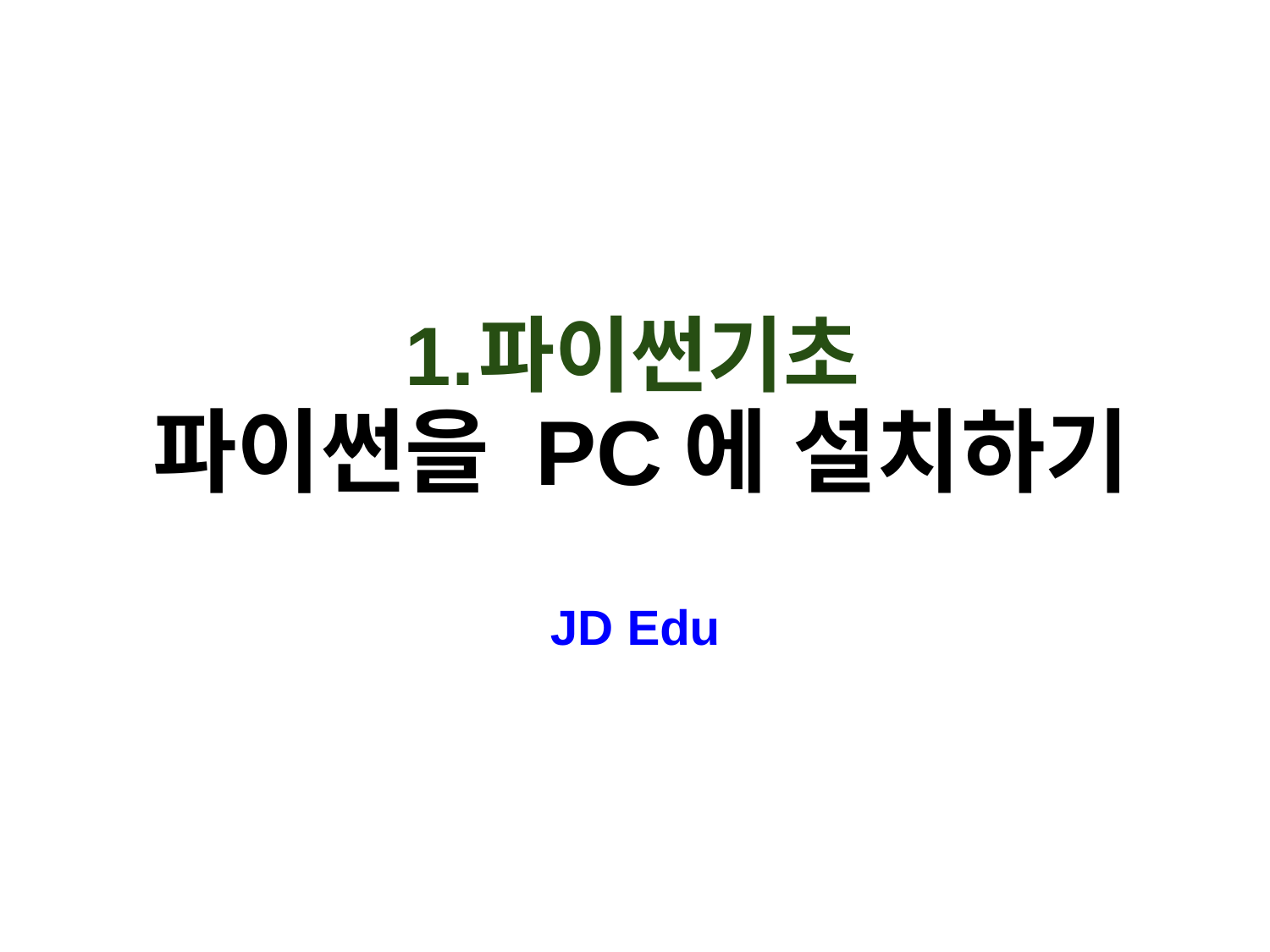

# 파이썬기초
파이썬을 PC에 설치하기
JD Edu